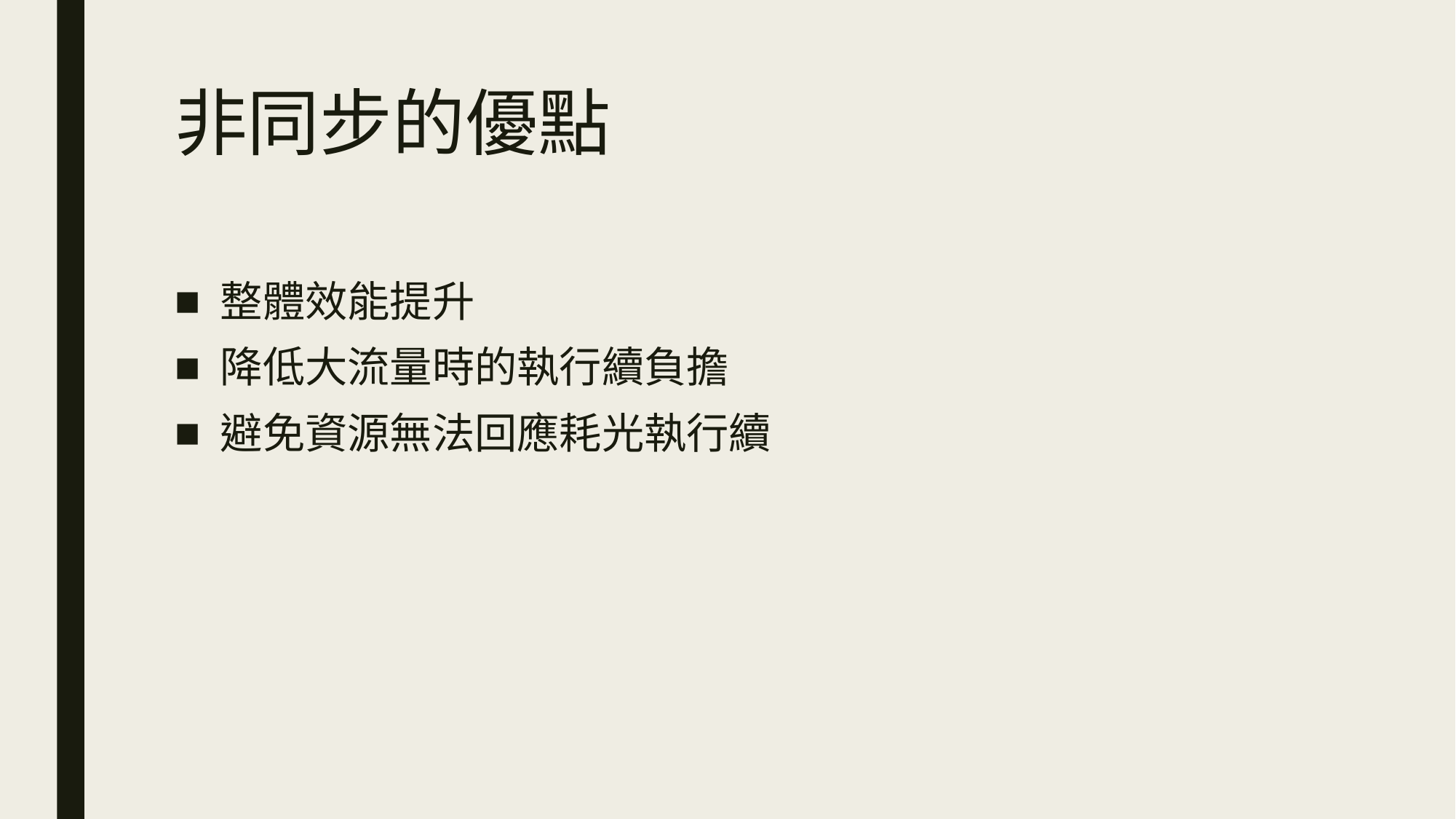

# 非同步的優點
整體效能提升
降低大流量時的執行續負擔
避免資源無法回應耗光執行續